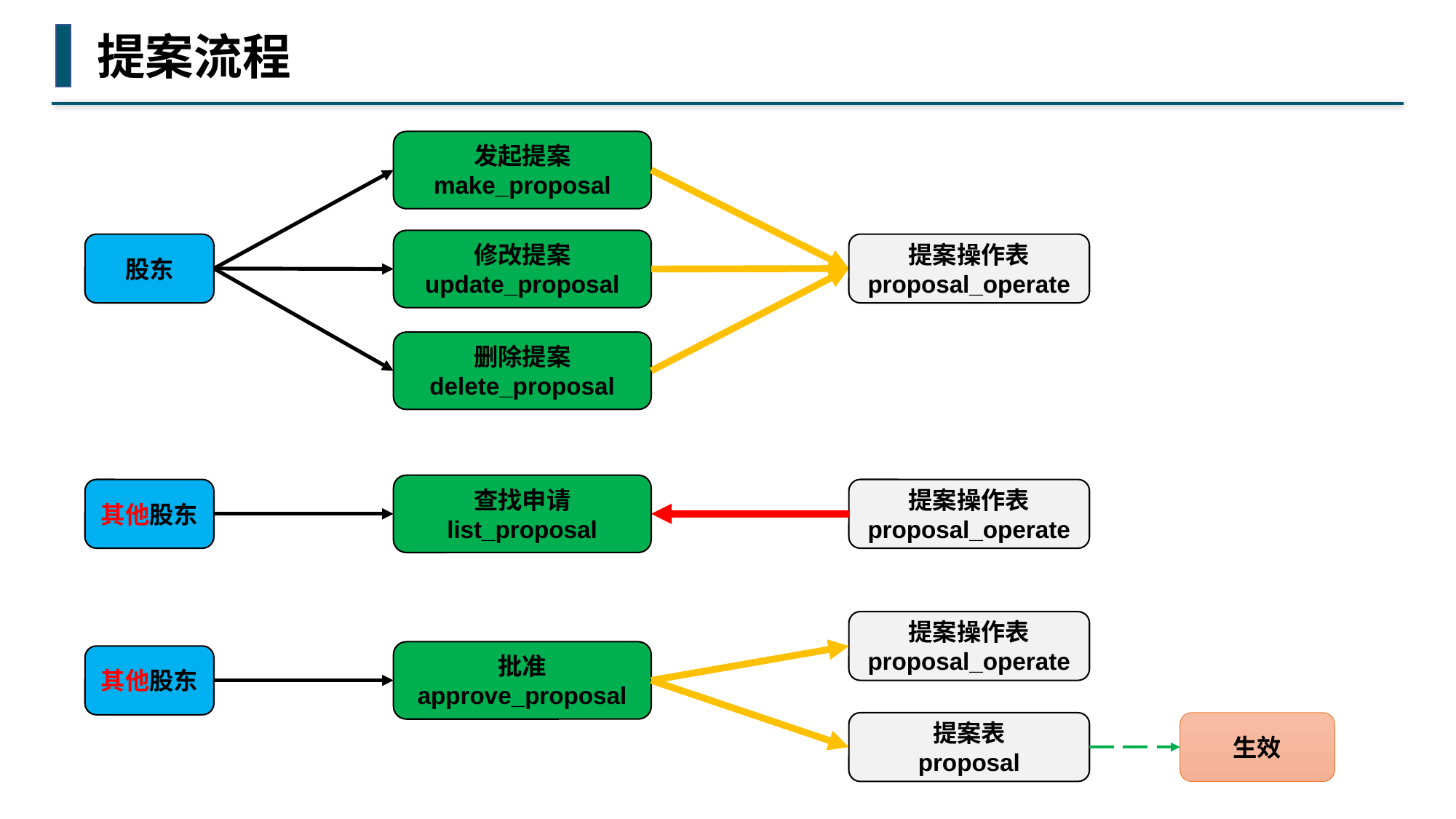

提案流程

发起提案
make_proposal
修改提案
update_proposal
股东
提案操作表
proposal_operate
删除提案
delete_proposal
查找申请
list_proposal
其他股东
提案操作表
proposal_operate
提案操作表
proposal_operate
批准
approve_proposal
其他股东
提案表
proposal
生效